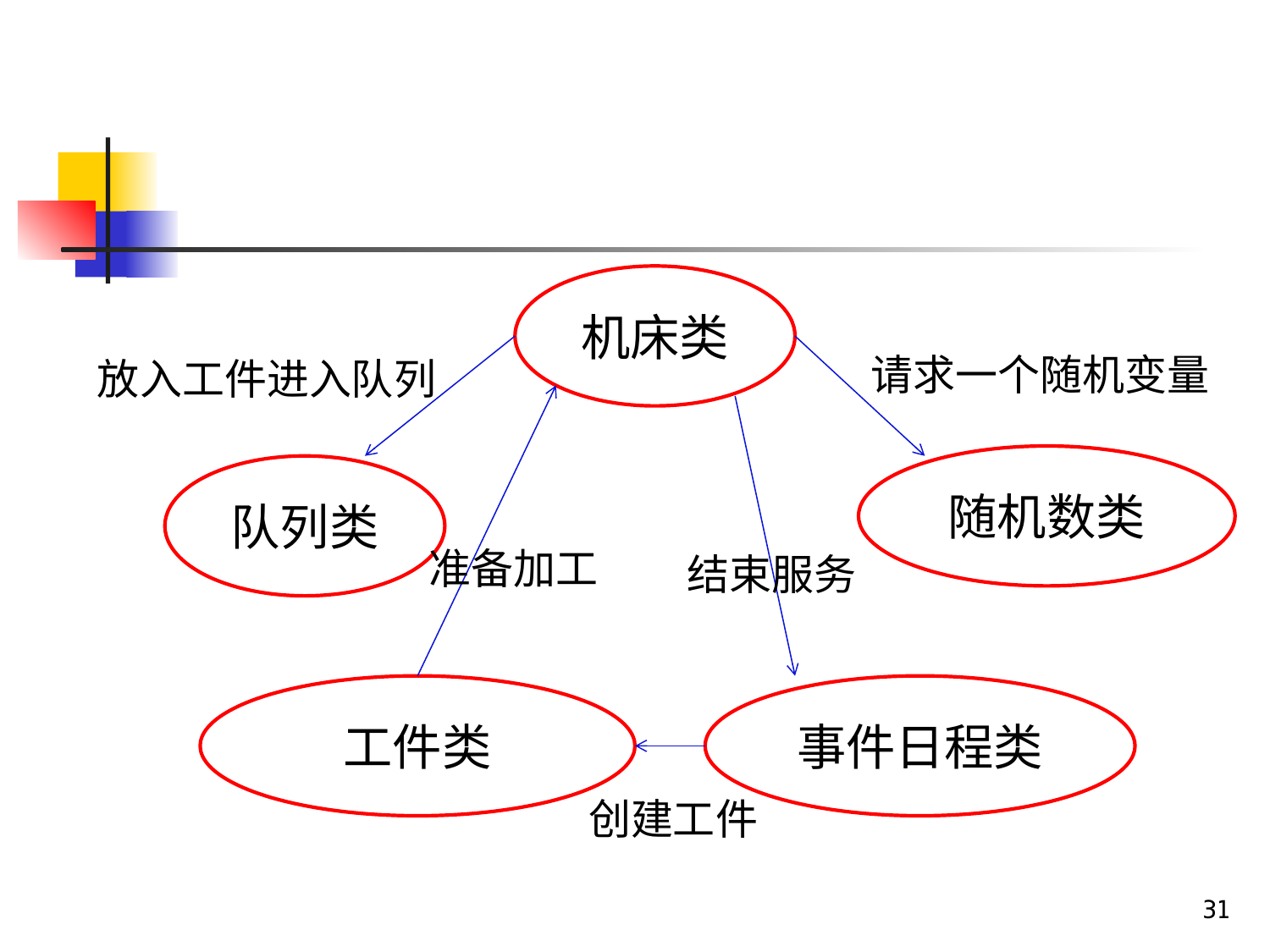

#
机床类
请求一个随机变量
放入工件进入队列
随机数类
队列类
准备加工
结束服务
工件类
事件日程类
创建工件
31